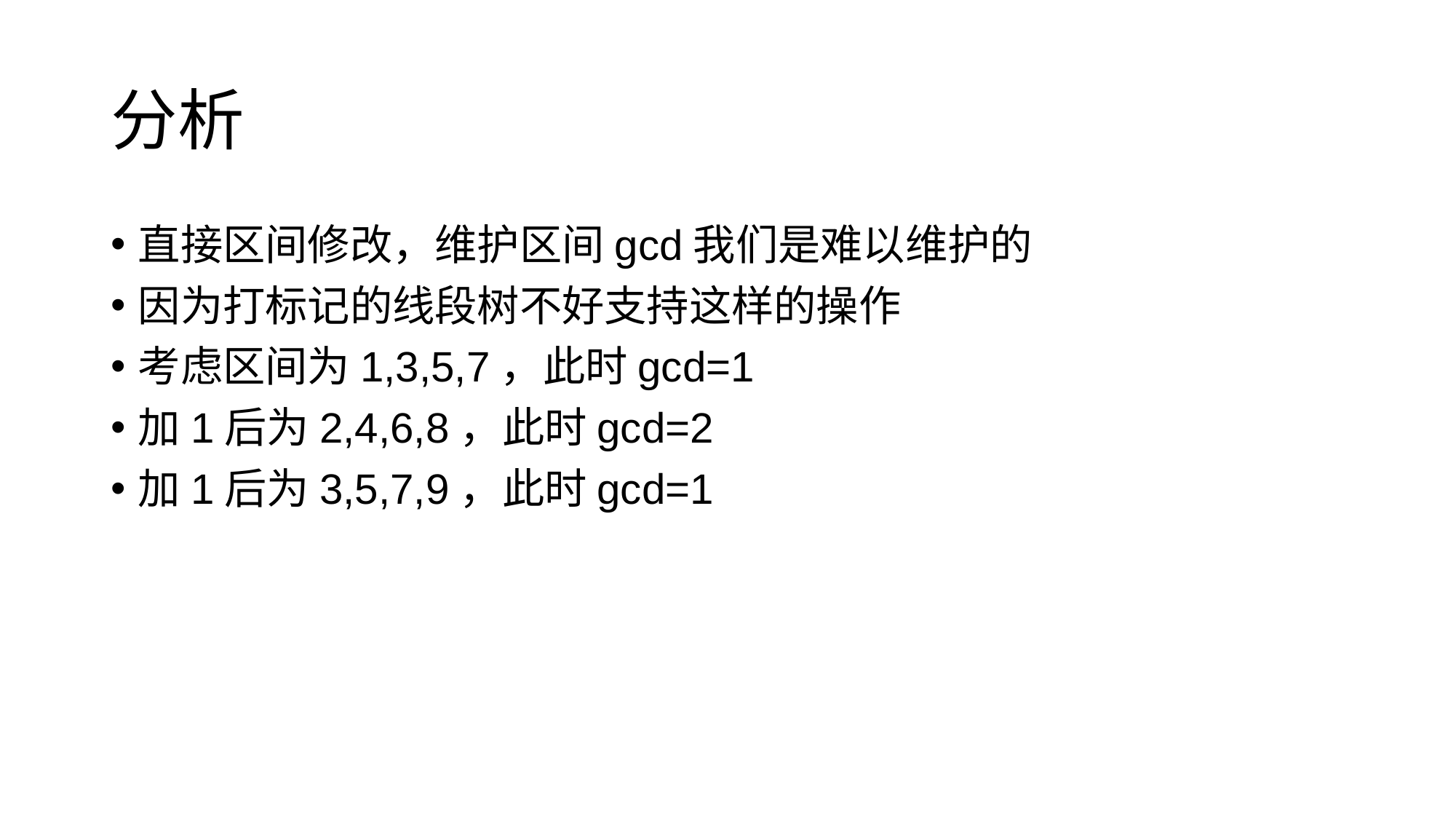

# 分析
直接区间修改，维护区间gcd我们是难以维护的
因为打标记的线段树不好支持这样的操作
考虑区间为1,3,5,7，此时gcd=1
加1后为2,4,6,8，此时gcd=2
加1后为3,5,7,9，此时gcd=1